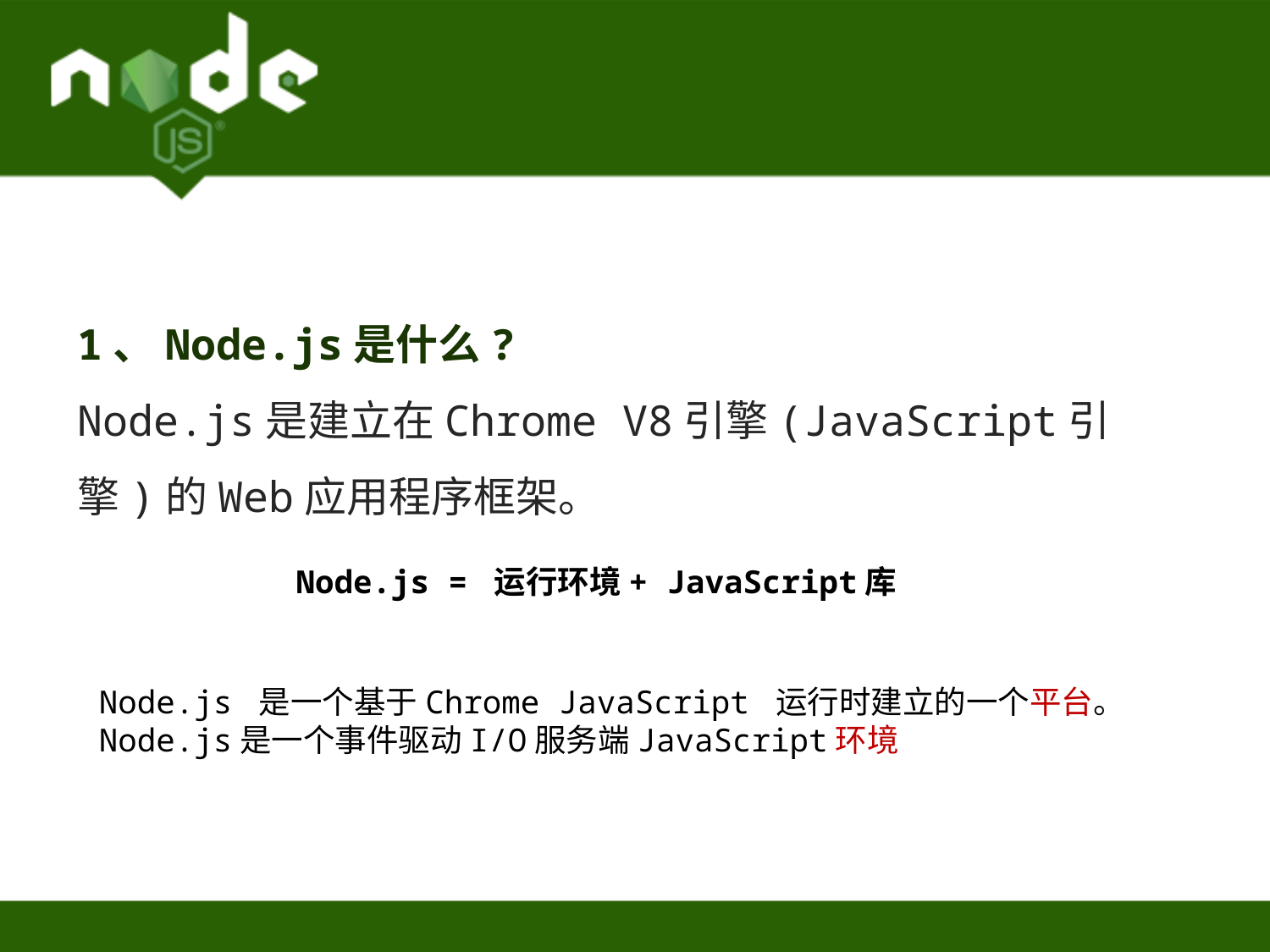

1、Node.js是什么?
Node.js是建立在Chrome V8引擎(JavaScript引擎)的Web应用程序框架。
Node.js = 运行环境+ JavaScript库
Node.js 是一个基于Chrome JavaScript 运行时建立的一个平台。
Node.js是一个事件驱动I/O服务端JavaScript环境